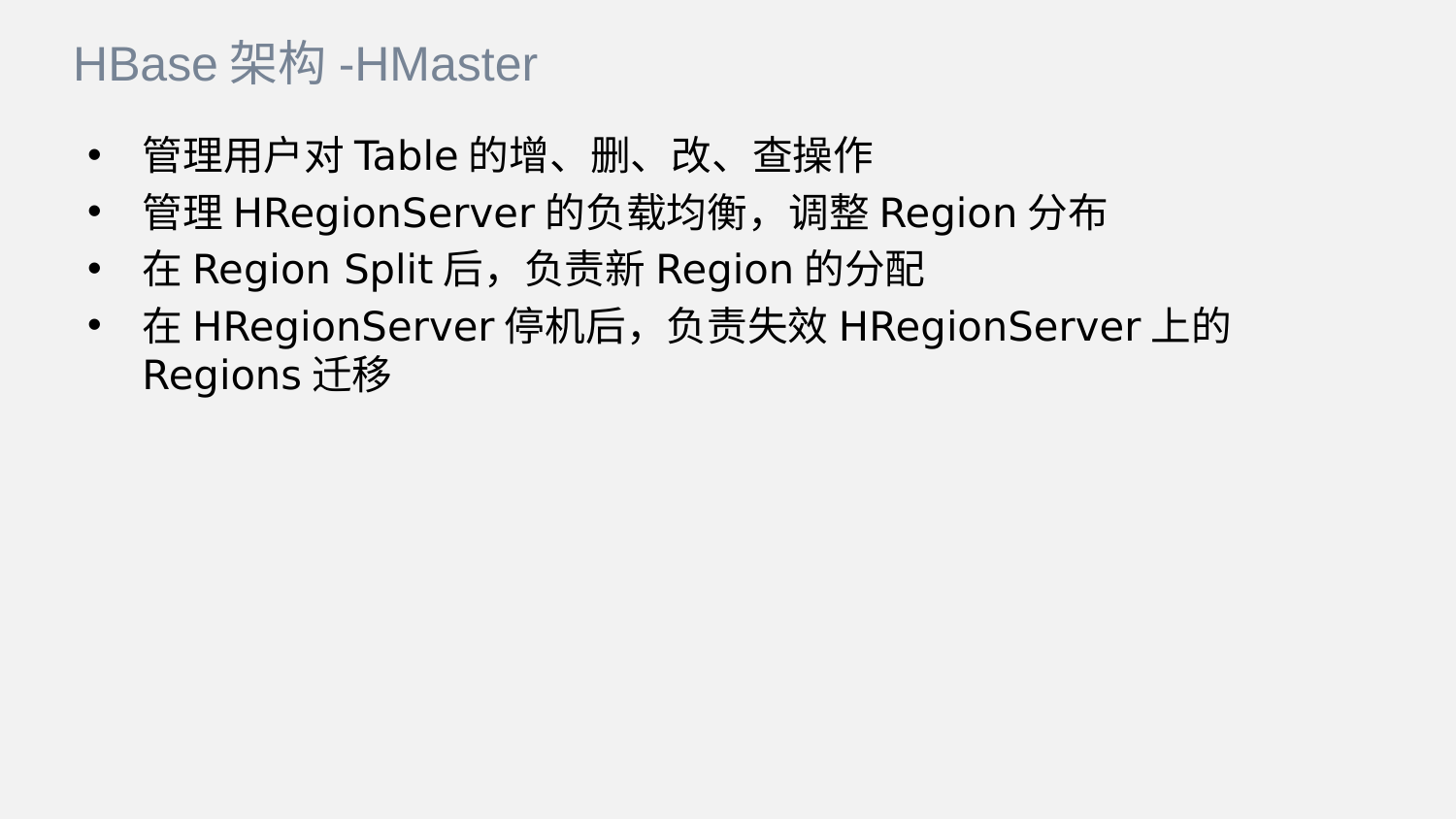

HBase架构-HMaster
管理用户对Table的增、删、改、查操作
管理HRegionServer的负载均衡，调整Region分布
在Region Split后，负责新Region的分配
在HRegionServer停机后，负责失效HRegionServer上的Regions迁移